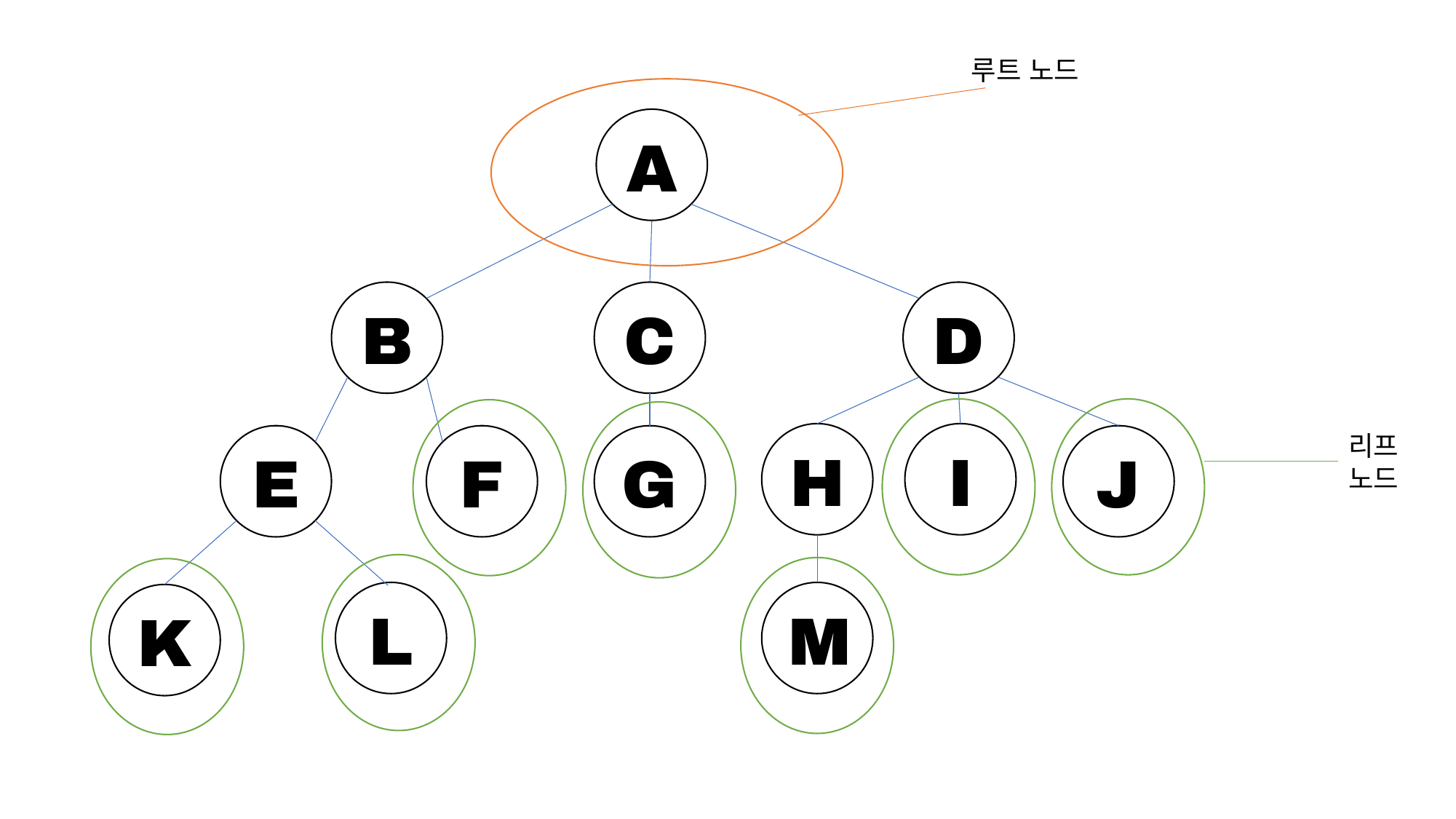

루트 노드

A
C
D
B

I
리프 노드
H
J
E
F
G

L
M
K